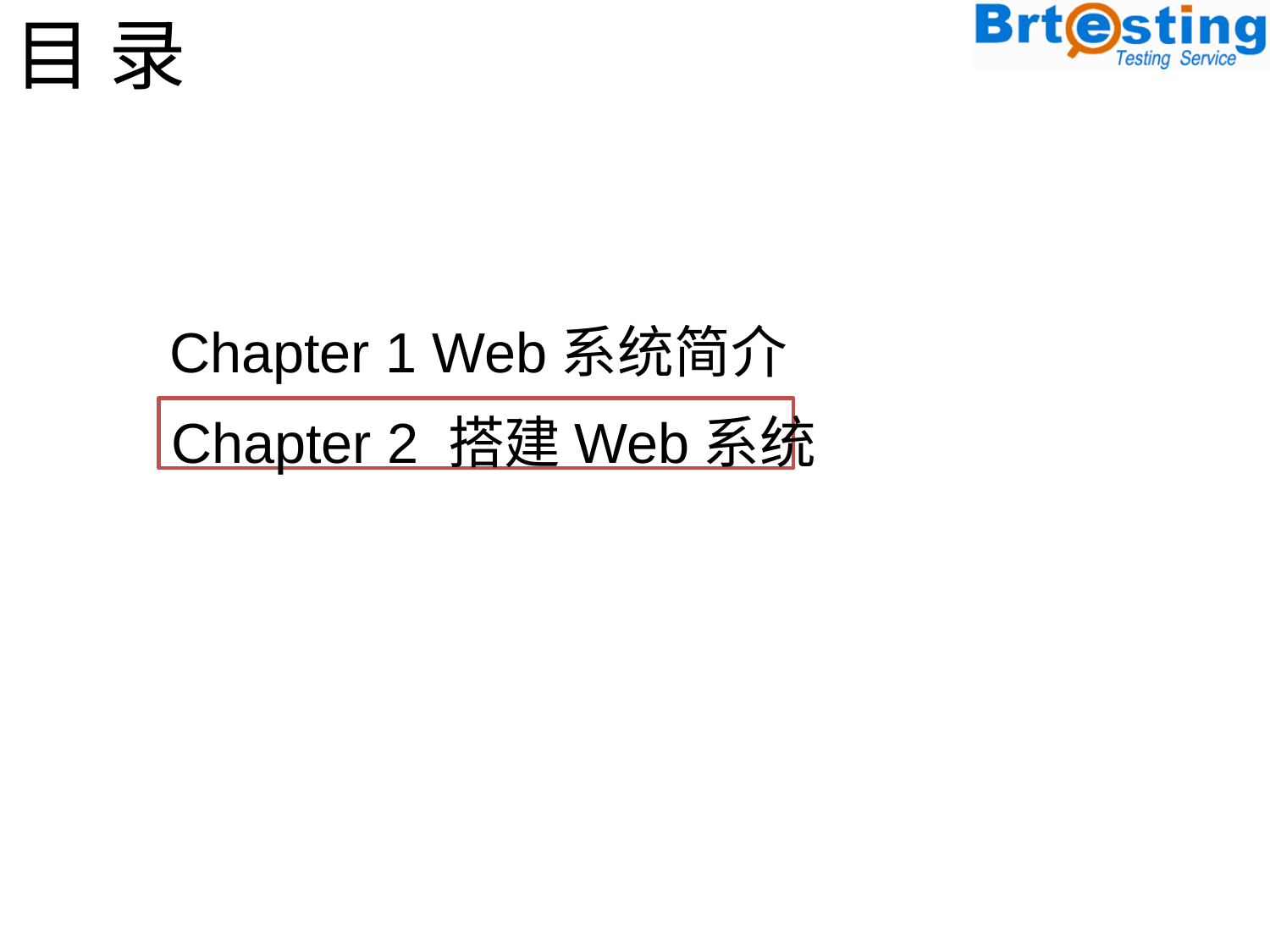

目 录
Chapter 1 Web系统简介
Chapter 2 搭建Web系统